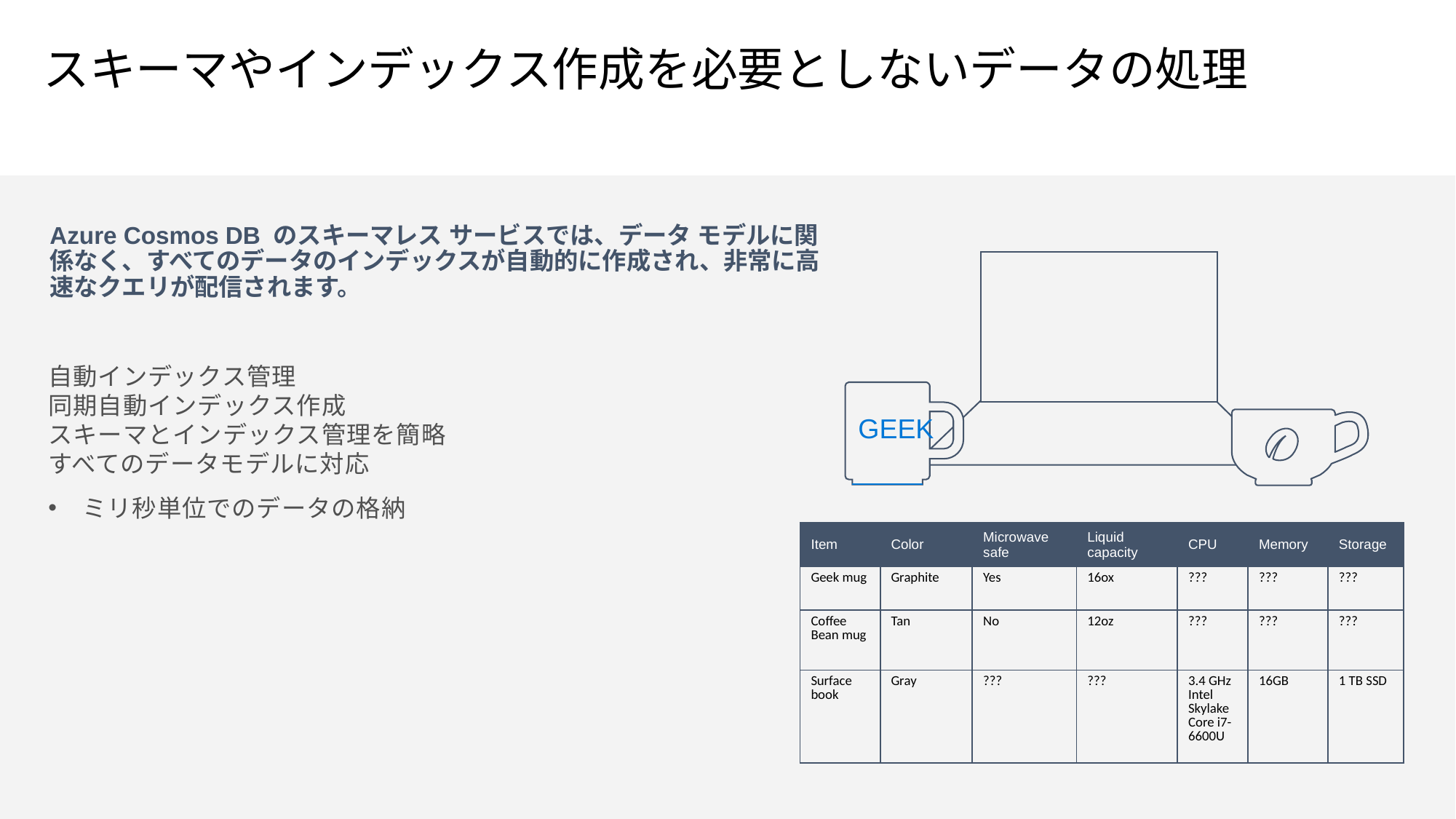

# スキーマやインデックス作成を必要としないデータの処理

Azure Cosmos DB のスキーマレス サービスでは、データ モデルに関係なく、すべてのデータのインデックスが自動的に作成され、非常に高速なクエリが配信されます。

GEEK

自動インデックス管理
同期自動インデックス作成
スキーマとインデックス管理を簡略
すべてのデータモデルに対応
ミリ秒単位でのデータの格納
| Item | Color | Microwave safe | Liquid capacity | CPU | Memory | Storage |
| --- | --- | --- | --- | --- | --- | --- |
| Geek mug | Graphite | Yes | 16ox | ??? | ??? | ??? |
| Coffee Bean mug | Tan | No | 12oz | ??? | ??? | ??? |
| Surface book | Gray | ??? | ??? | 3.4 GHz Intel Skylake Core i7-6600U | 16GB | 1 TB SSD |